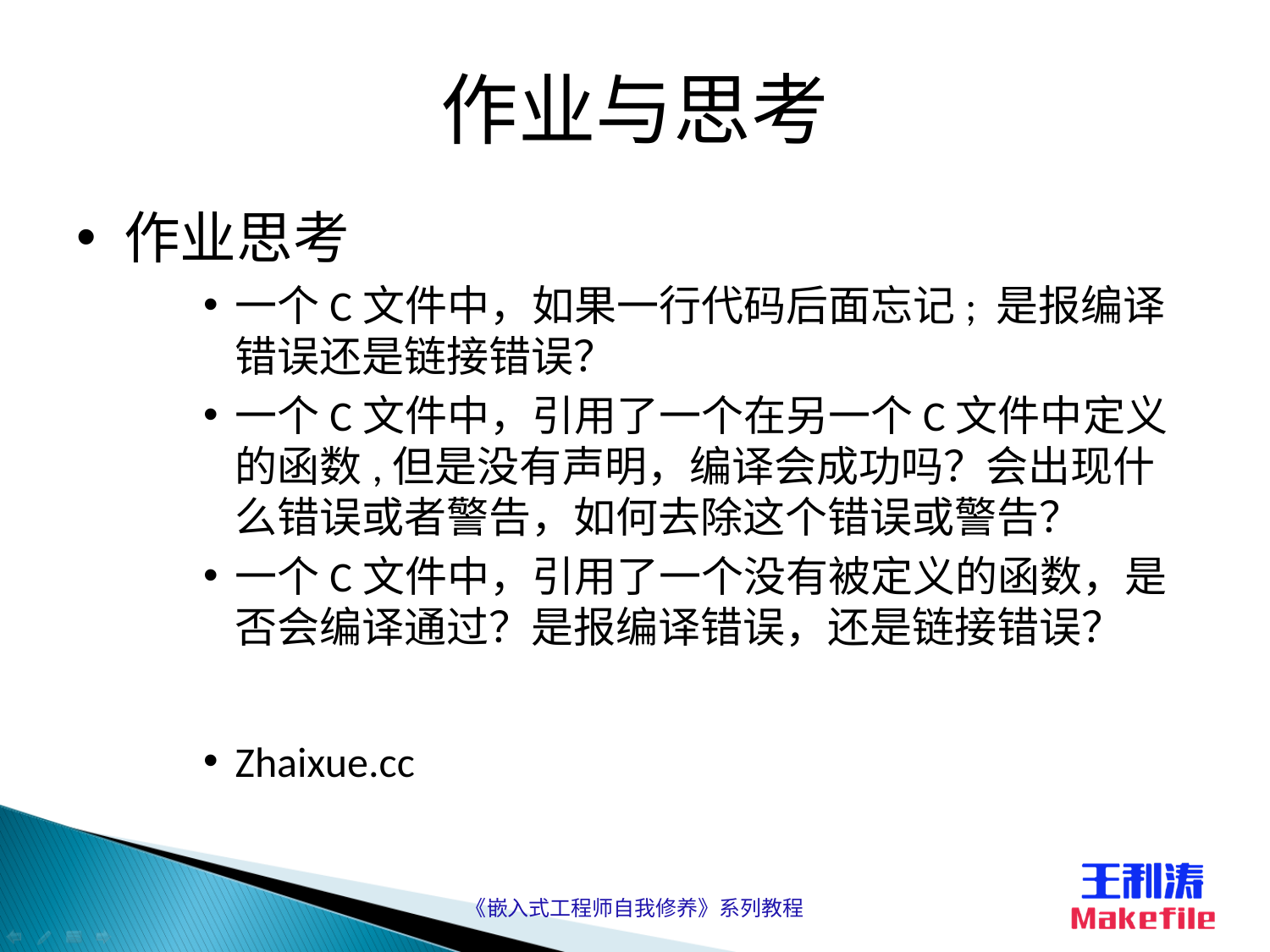

# 作业与思考
作业思考
一个C文件中，如果一行代码后面忘记; 是报编译错误还是链接错误？
一个C文件中，引用了一个在另一个C文件中定义的函数,但是没有声明，编译会成功吗？会出现什么错误或者警告，如何去除这个错误或警告？
一个C文件中，引用了一个没有被定义的函数，是否会编译通过？是报编译错误，还是链接错误？

Zhaixue.cc
《嵌入式工程师自我修养》系列教程